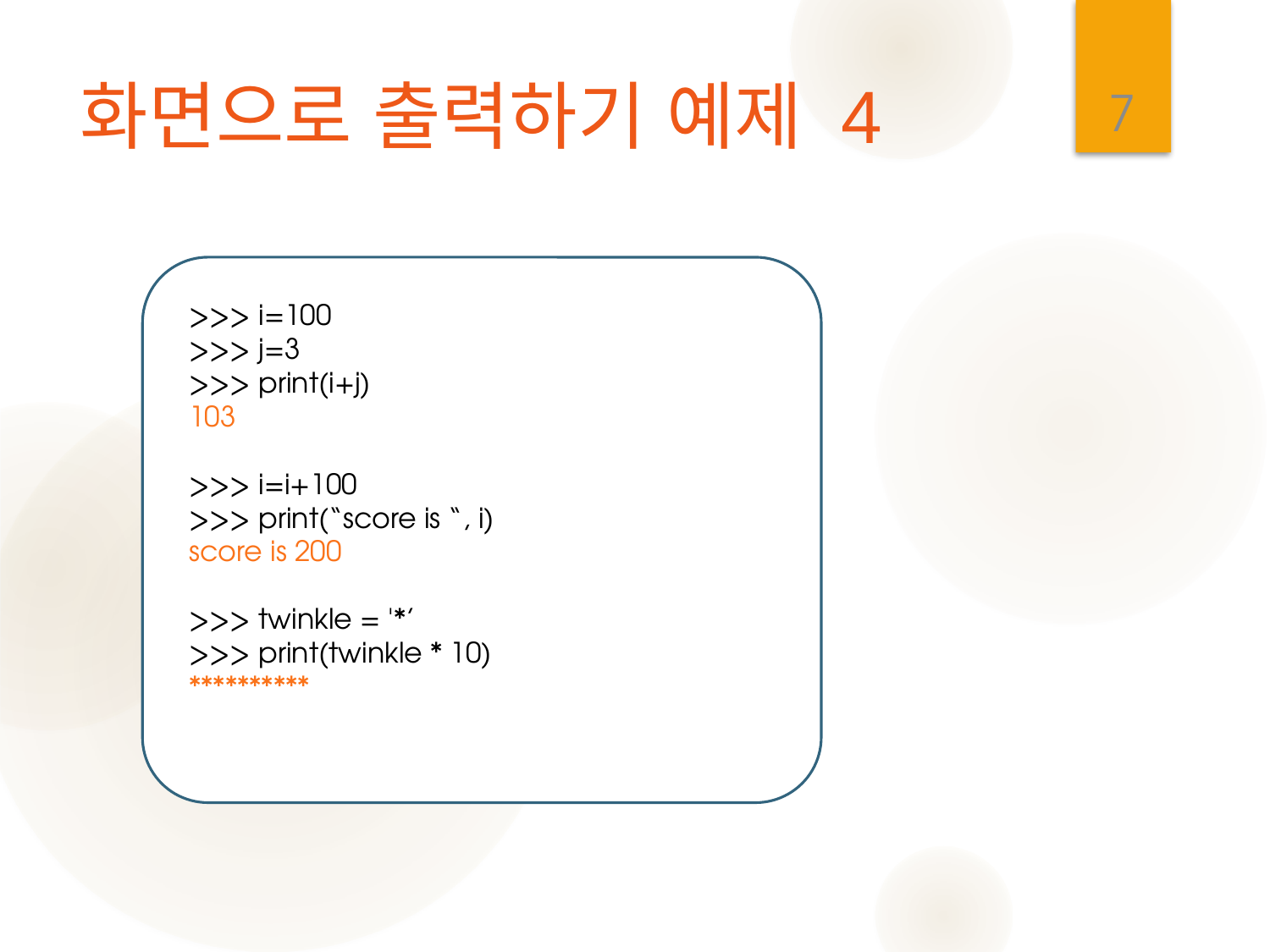

7
# 화면으로 출력하기 예제 4

>>> i=100
>>> j=3
>>> print(i+j)
103

>>> i=i+100
>>> print(“score is “, i)
score is 200

>>> twinkle = '*’
>>> print(twinkle * 10)
**********